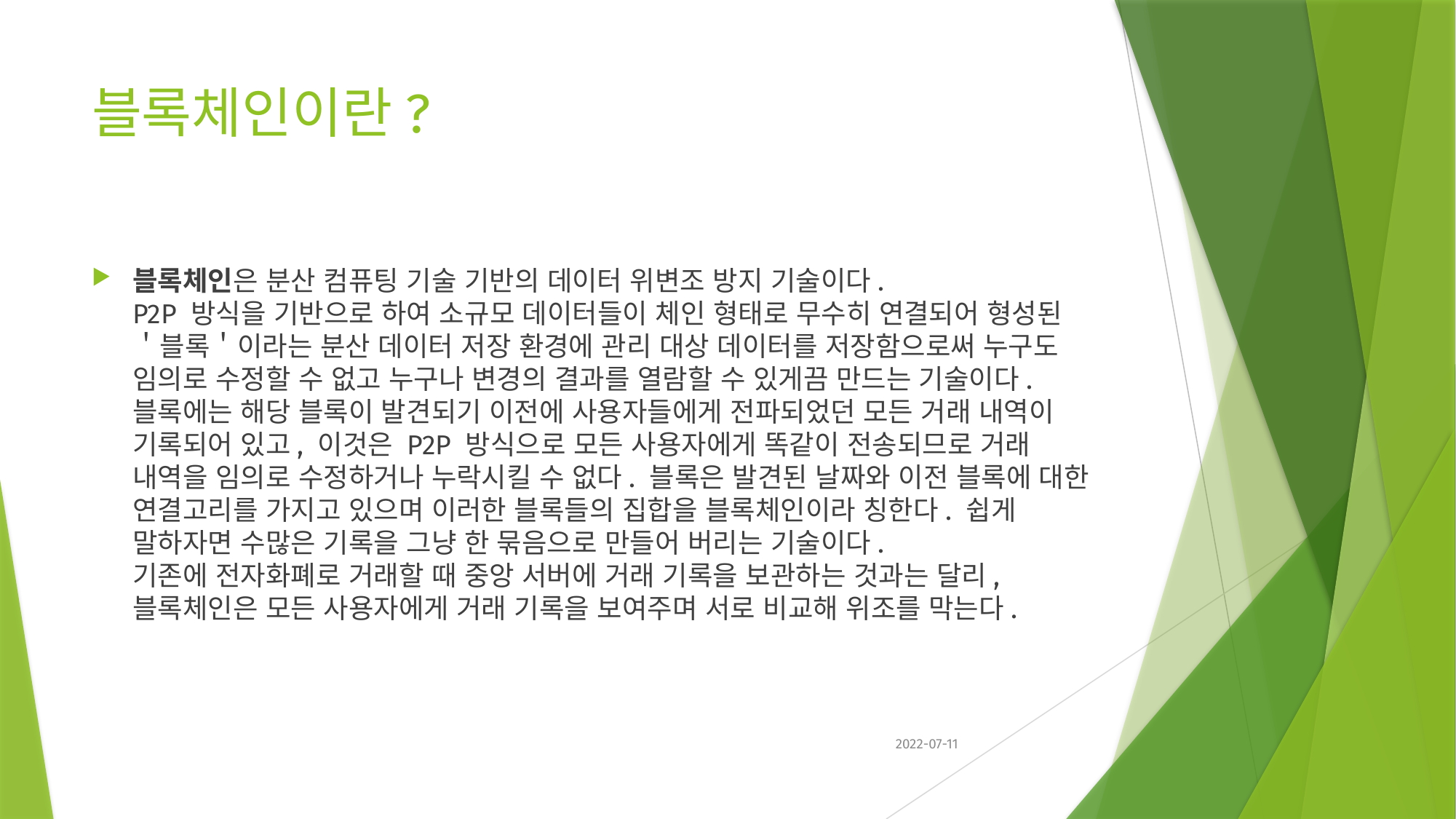

# 블록체인이란?
블록체인은 분산 컴퓨팅 기술 기반의 데이터 위변조 방지 기술이다.
P2P 방식을 기반으로 하여 소규모 데이터들이 체인 형태로 무수히 연결되어 형성된 ＇블록＇이라는 분산 데이터 저장 환경에 관리 대상 데이터를 저장함으로써 누구도 임의로 수정할 수 없고 누구나 변경의 결과를 열람할 수 있게끔 만드는 기술이다.
블록에는 해당 블록이 발견되기 이전에 사용자들에게 전파되었던 모든 거래 내역이 기록되어 있고, 이것은 P2P 방식으로 모든 사용자에게 똑같이 전송되므로 거래 내역을 임의로 수정하거나 누락시킬 수 없다. 블록은 발견된 날짜와 이전 블록에 대한 연결고리를 가지고 있으며 이러한 블록들의 집합을 블록체인이라 칭한다. 쉽게 말하자면 수많은 기록을 그냥 한 묶음으로 만들어 버리는 기술이다.
기존에 전자화폐로 거래할 때 중앙 서버에 거래 기록을 보관하는 것과는 달리, 블록체인은 모든 사용자에게 거래 기록을 보여주며 서로 비교해 위조를 막는다.
2022-07-11